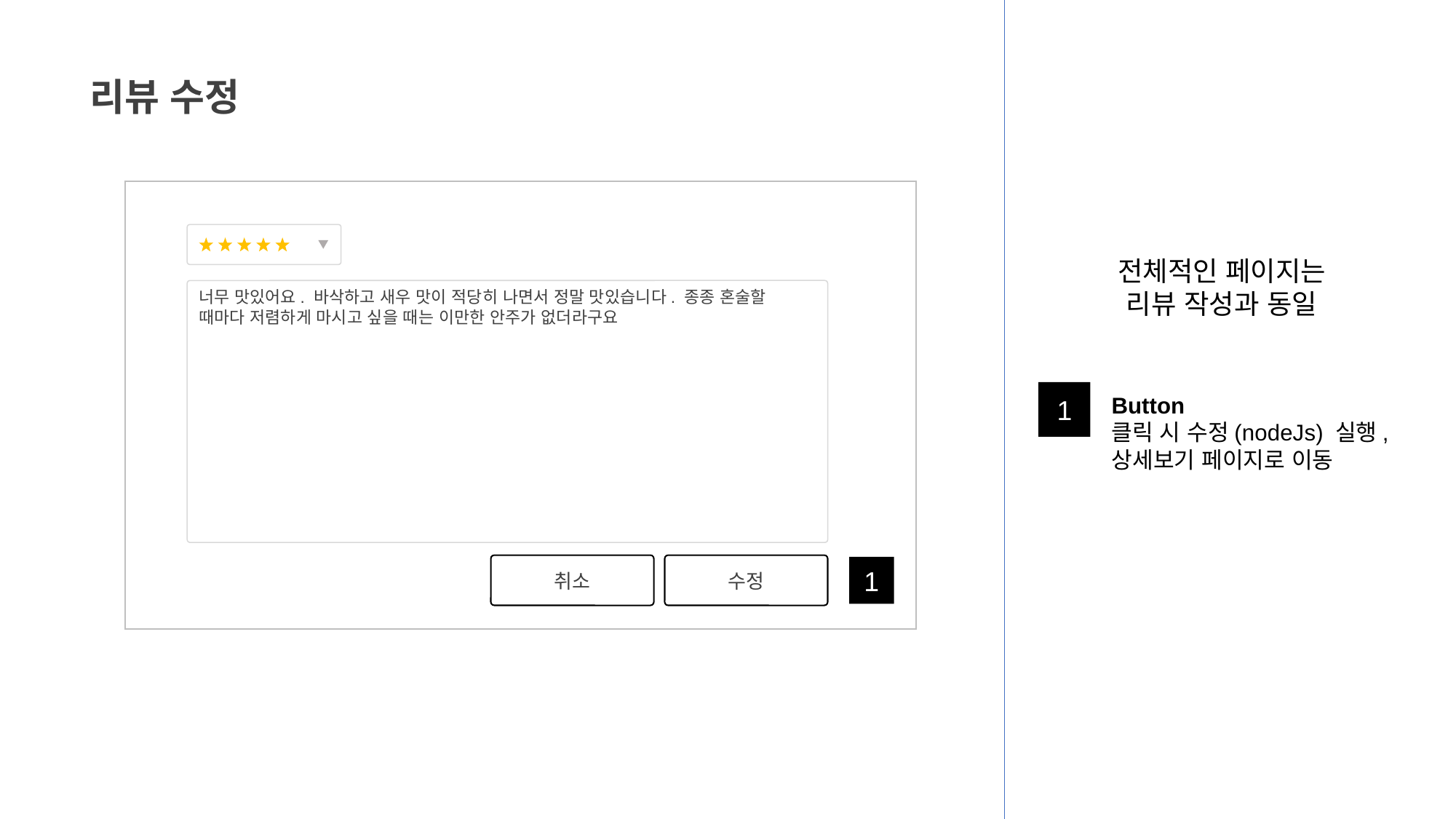

리뷰 수정

전체적인 페이지는
리뷰 작성과 동일
너무 맛있어요. 바삭하고 새우 맛이 적당히 나면서 정말 맛있습니다. 종종 혼술할 때마다 저렴하게 마시고 싶을 때는 이만한 안주가 없더라구요
1
Button
클릭 시 수정(nodeJs) 실행, 상세보기 페이지로 이동
취소
수정
1